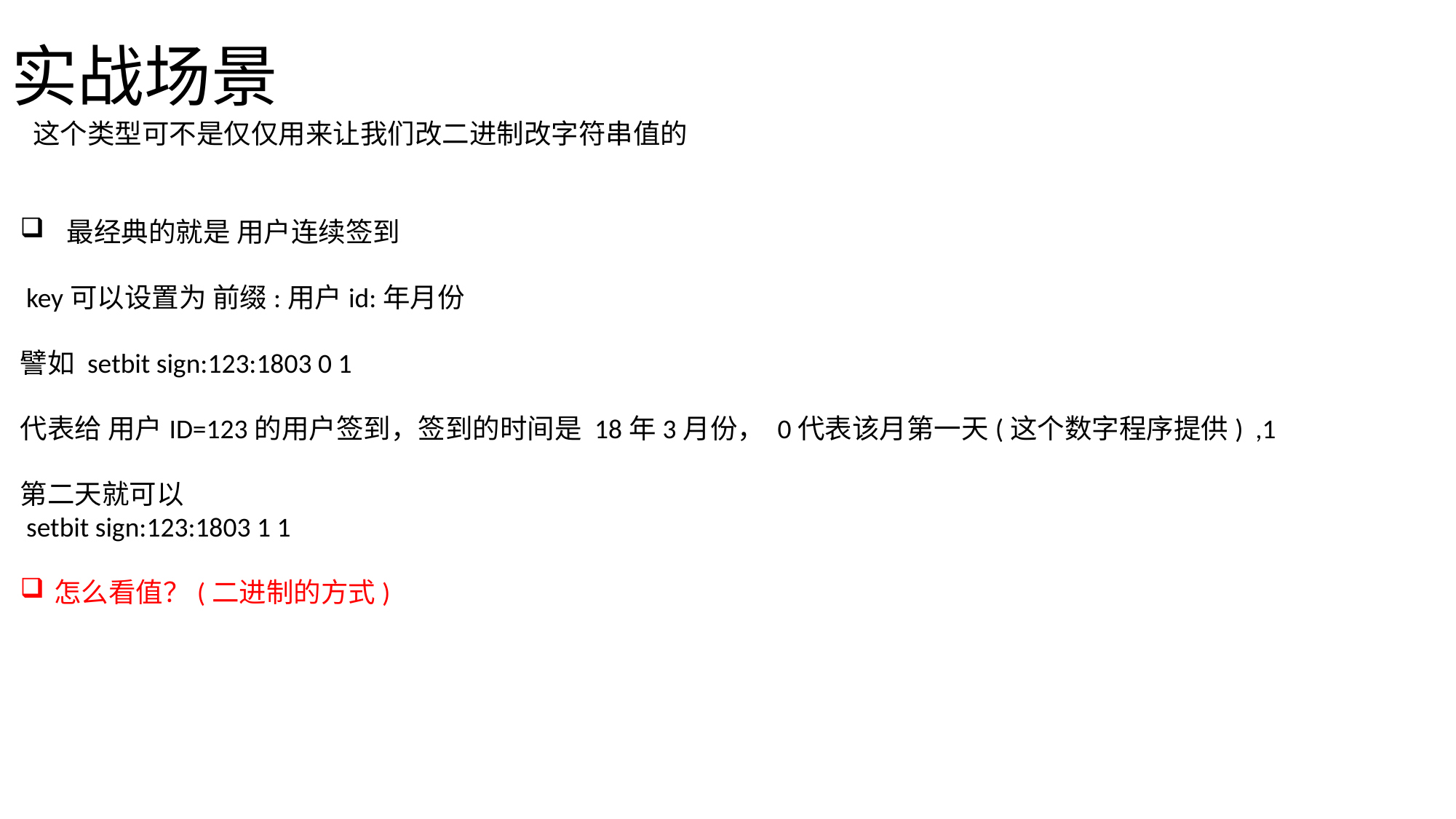

# 实战场景
 这个类型可不是仅仅用来让我们改二进制改字符串值的

 最经典的就是 用户连续签到

 key可以设置为 前缀:用户id:年月份

譬如 setbit sign:123:1803 0 1

代表给 用户ID=123的用户签到，签到的时间是 18年3月份， 0代表该月第一天(这个数字程序提供)  ,1

第二天就可以
 setbit sign:123:1803 1 1

怎么看值？(二进制的方式)